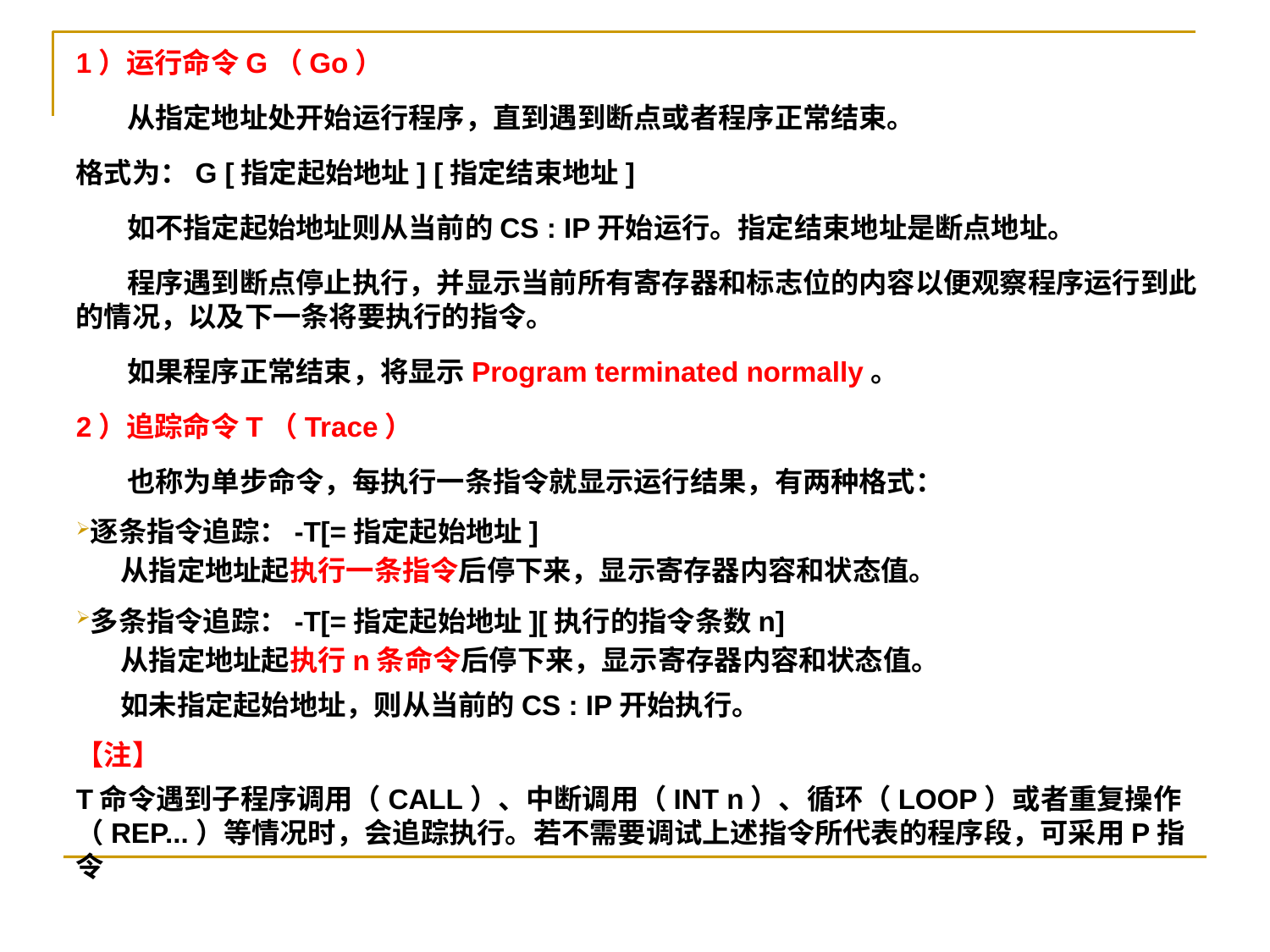

1）运行命令G（Go）
       从指定地址处开始运行程序，直到遇到断点或者程序正常结束。
格式为：G [指定起始地址] [指定结束地址]
       如不指定起始地址则从当前的CS : IP开始运行。指定结束地址是断点地址。
       程序遇到断点停止执行，并显示当前所有寄存器和标志位的内容以便观察程序运行到此的情况，以及下一条将要执行的指令。
       如果程序正常结束，将显示Program terminated normally。
2）追踪命令T（Trace）
       也称为单步命令，每执行一条指令就显示运行结果，有两种格式：
逐条指令追踪：-T[=指定起始地址]
      从指定地址起执行一条指令后停下来，显示寄存器内容和状态值。
多条指令追踪：-T[=指定起始地址][执行的指令条数n]
      从指定地址起执行n条命令后停下来，显示寄存器内容和状态值。
      如未指定起始地址，则从当前的CS : IP开始执行。
【注】
T命令遇到子程序调用（CALL）、中断调用（INT n）、循环（LOOP）或者重复操作（REP...）等情况时，会追踪执行。若不需要调试上述指令所代表的程序段，可采用P指令